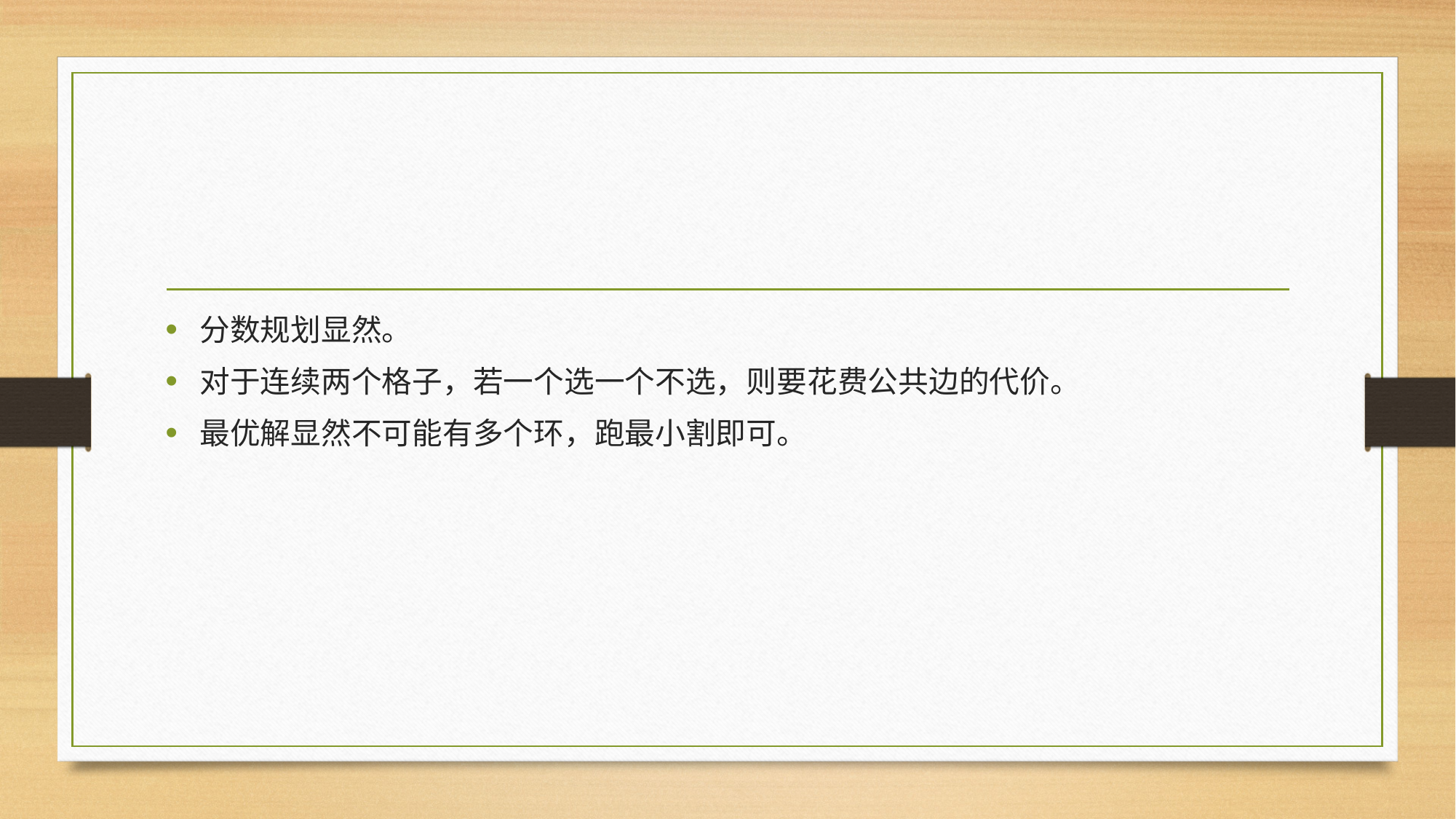

#
分数规划显然。
对于连续两个格子，若一个选一个不选，则要花费公共边的代价。
最优解显然不可能有多个环，跑最小割即可。